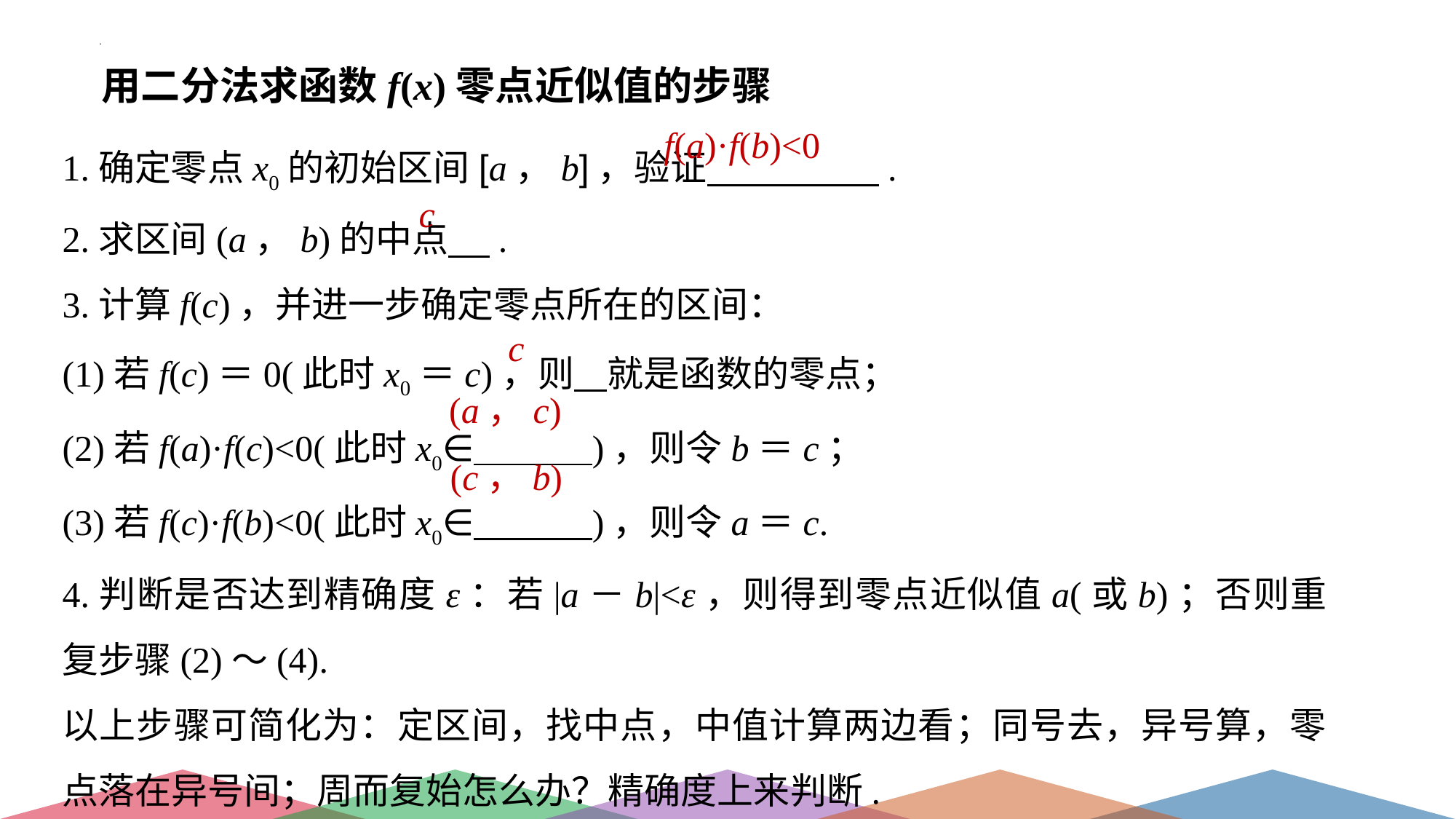

用二分法求函数f(x)零点近似值的步骤
1.确定零点x0的初始区间[a，b]，验证                     .
2.求区间(a，b)的中点     .
3.计算f(c)，并进一步确定零点所在的区间：
(1)若f(c)＝0(此时x0＝c)，则    就是函数的零点；
(2)若f(a)·f(c)<0(此时x0∈             )，则令b＝c；
(3)若f(c)·f(b)<0(此时x0∈             )，则令a＝c.
4.判断是否达到精确度ε：若|a－b|<ε，则得到零点近似值a(或b)；否则重复步骤(2)～(4).
以上步骤可简化为：定区间，找中点，中值计算两边看；同号去，异号算，零点落在异号间；周而复始怎么办？精确度上来判断.
f(a)·f(b)<0
c
c
(a，c)
(c，b)